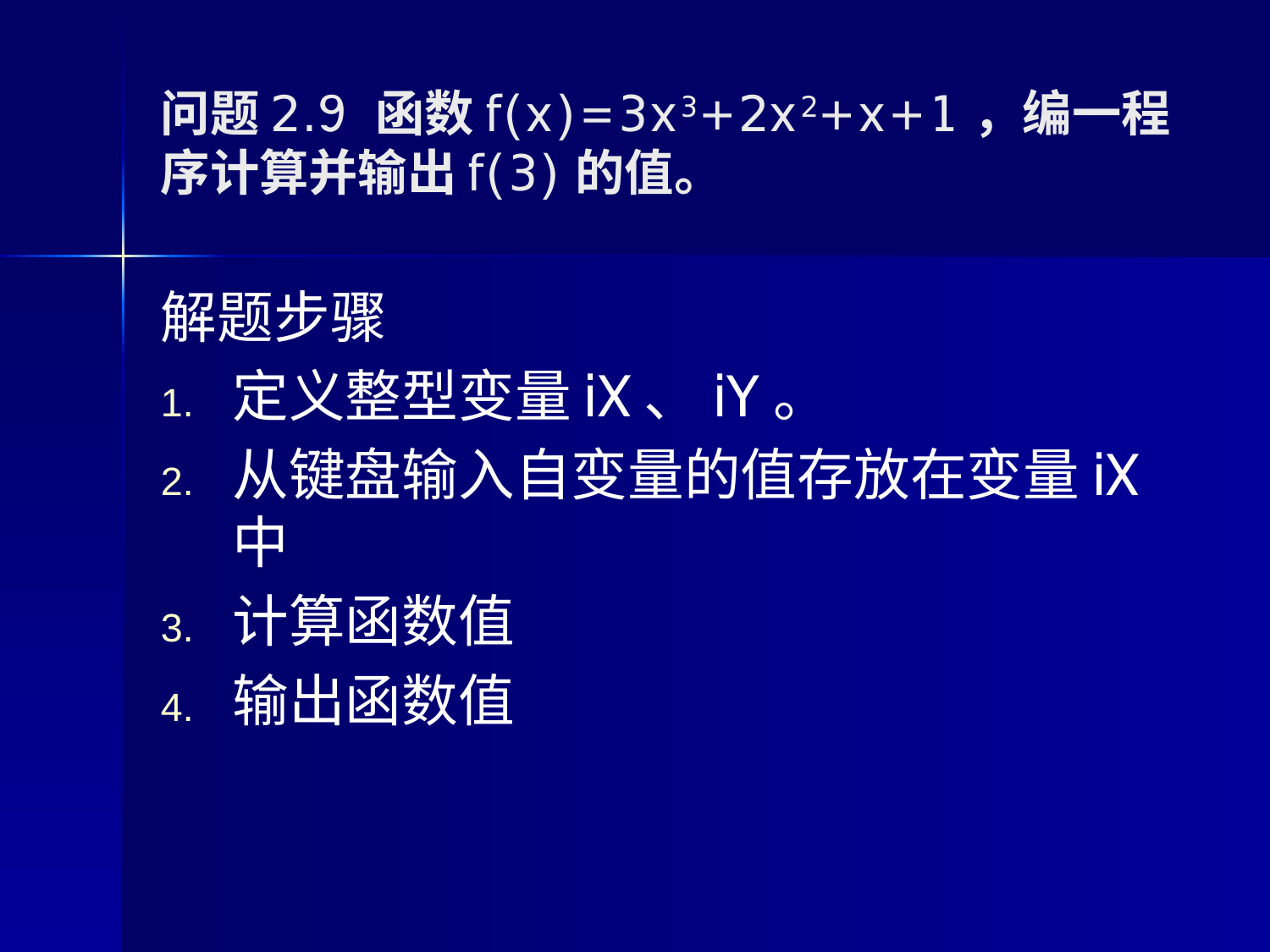

# 问题2.9 函数f(x)=3x3+2x2+x+1，编一程序计算并输出f(3)的值。
解题步骤
定义整型变量iX、iY。
从键盘输入自变量的值存放在变量iX中
计算函数值
输出函数值